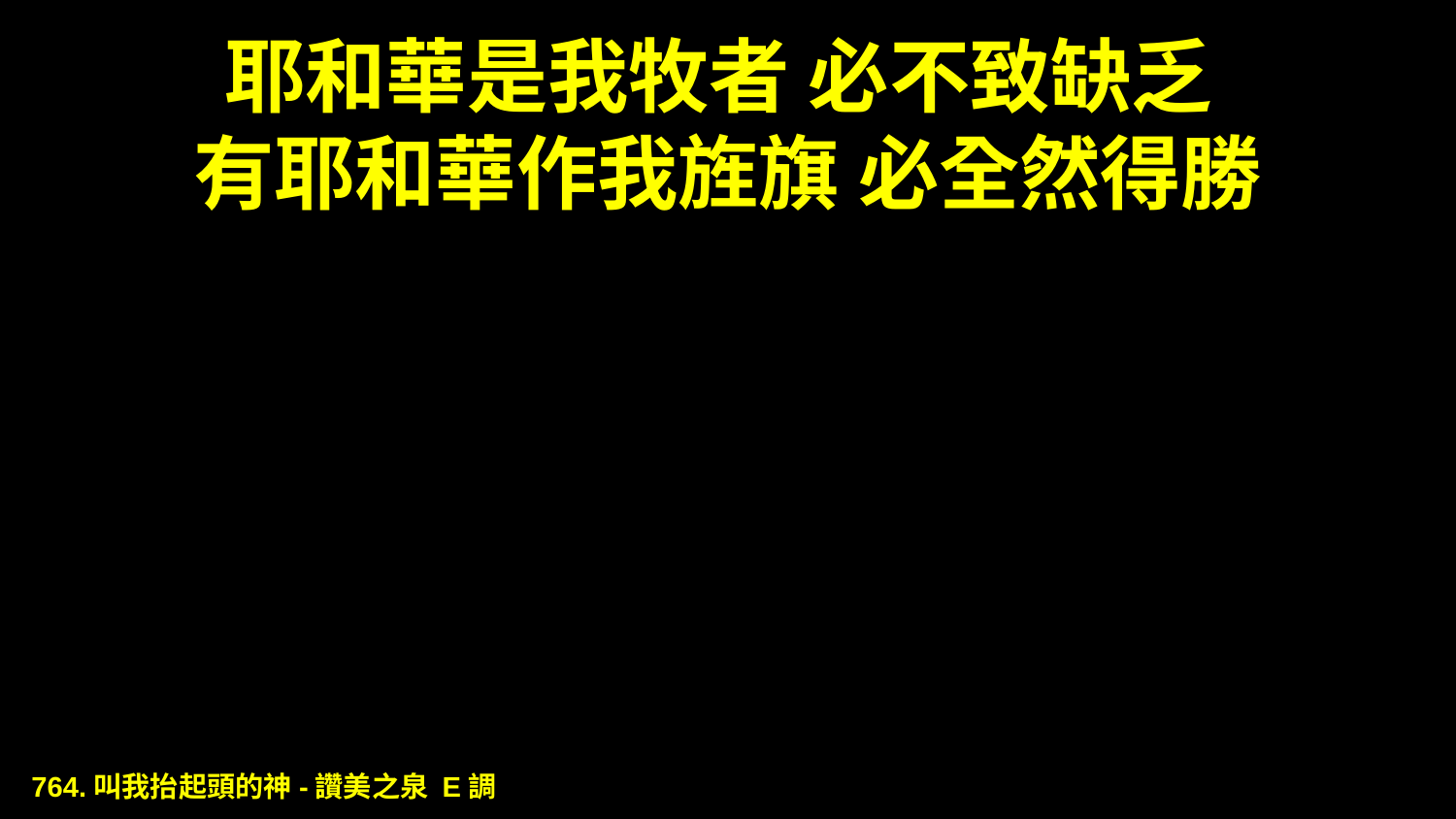

# 耶和華是我牧者 必不致缺乏 有耶和華作我旌旗 必全然得勝
764.叫我抬起頭的神-讚美之泉 E調